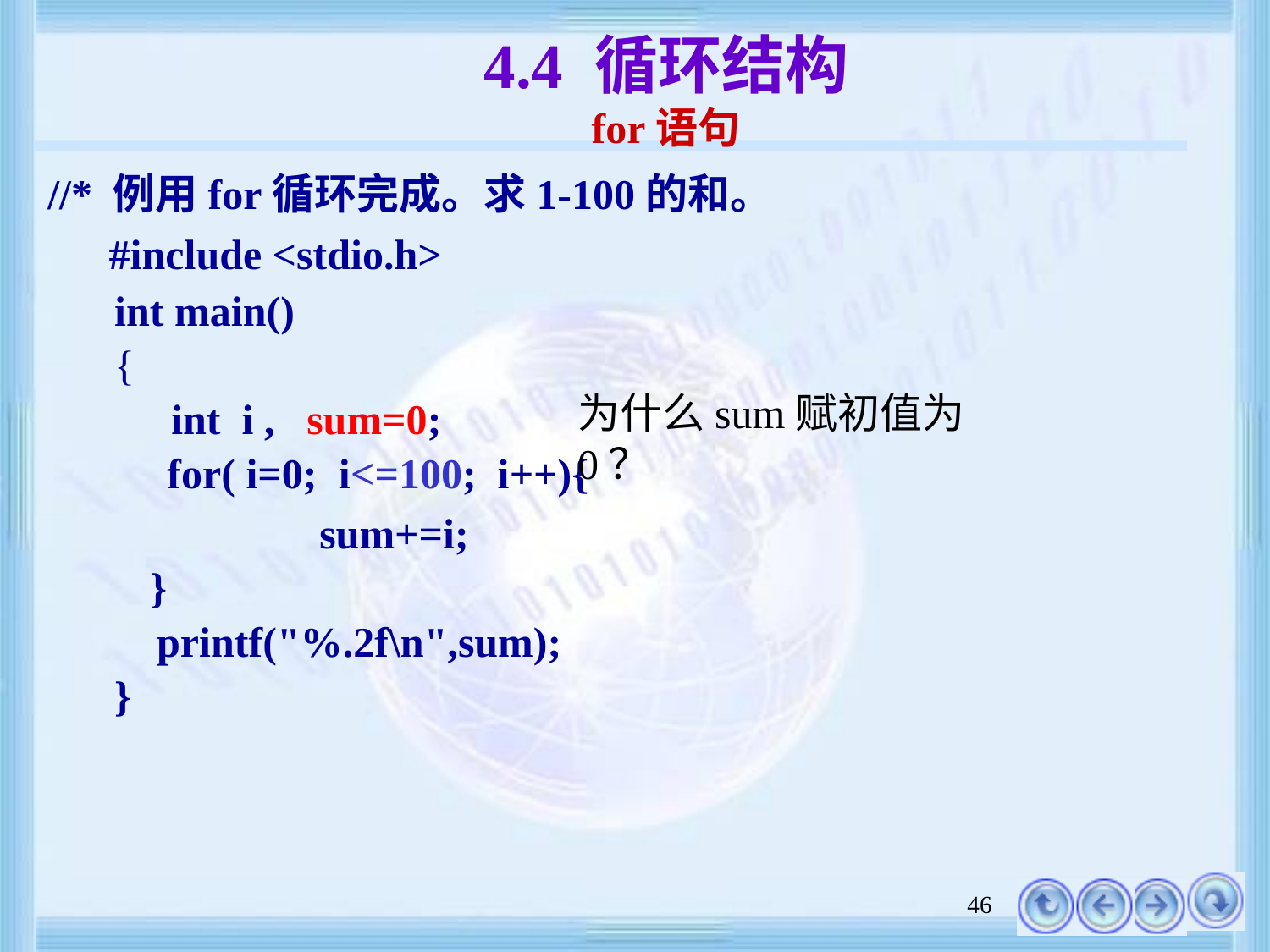

# 4.4 循环结构 for语句
//* 例用for循环完成。求1-100的和。
     #include <stdio.h>
int main()
{
	   int  i ,   sum=0;
     for( i=0;  i<=100;  i++){
		     sum+=i;
	 }
    printf("%.2f\n",sum);
}
为什么sum赋初值为0？

46